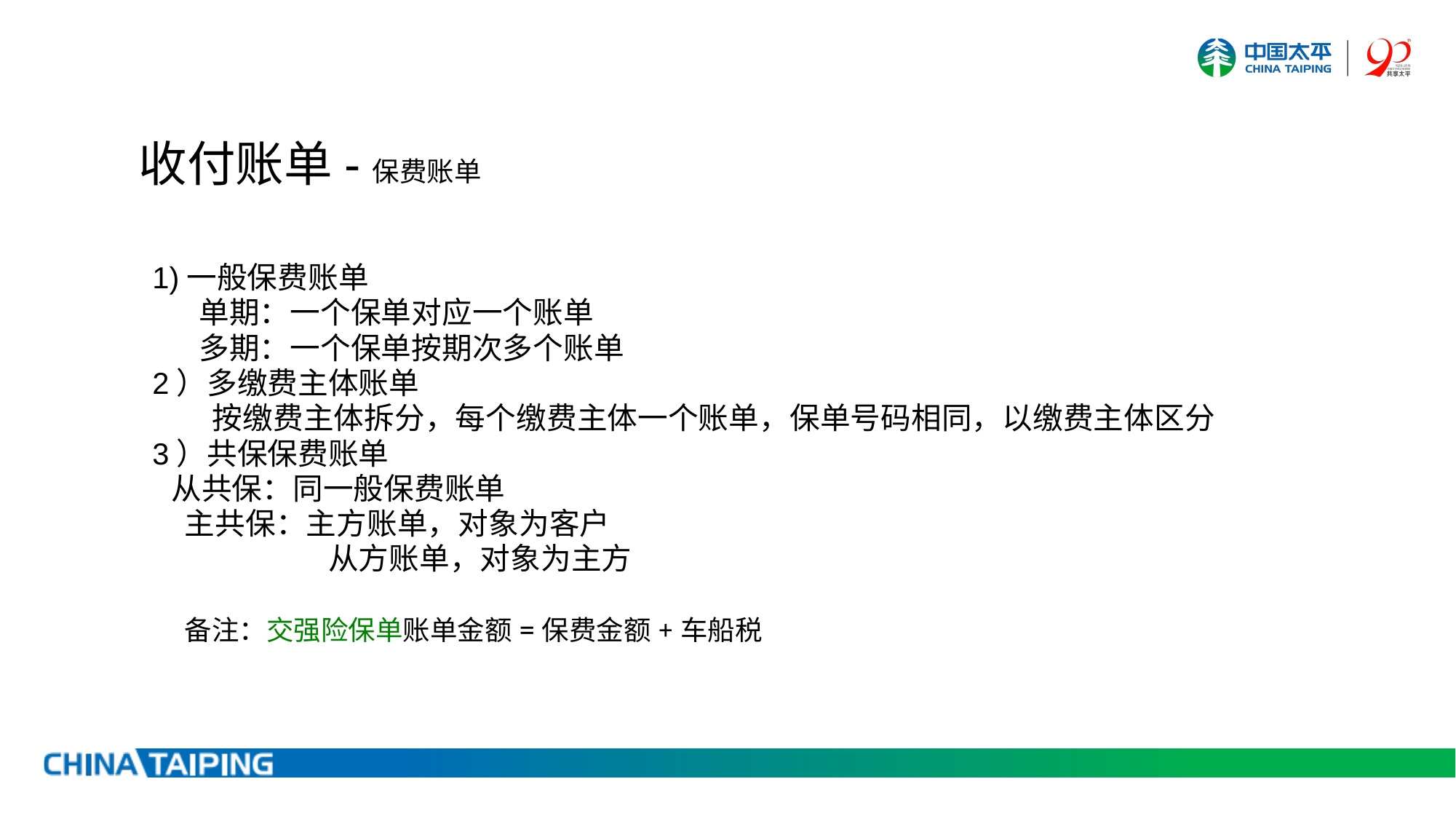

收付账单-保费账单

 1)一般保费账单
	 单期：一个保单对应一个账单
	 多期：一个保单按期次多个账单
 2）多缴费主体账单
	   按缴费主体拆分，每个缴费主体一个账单，保单号码相同，以缴费主体区分
 3）共保保费账单
   从共保：同一般保费账单
	主共保：主方账单，对象为客户
		    从方账单，对象为主方

	备注：交强险保单账单金额=保费金额+车船税
17